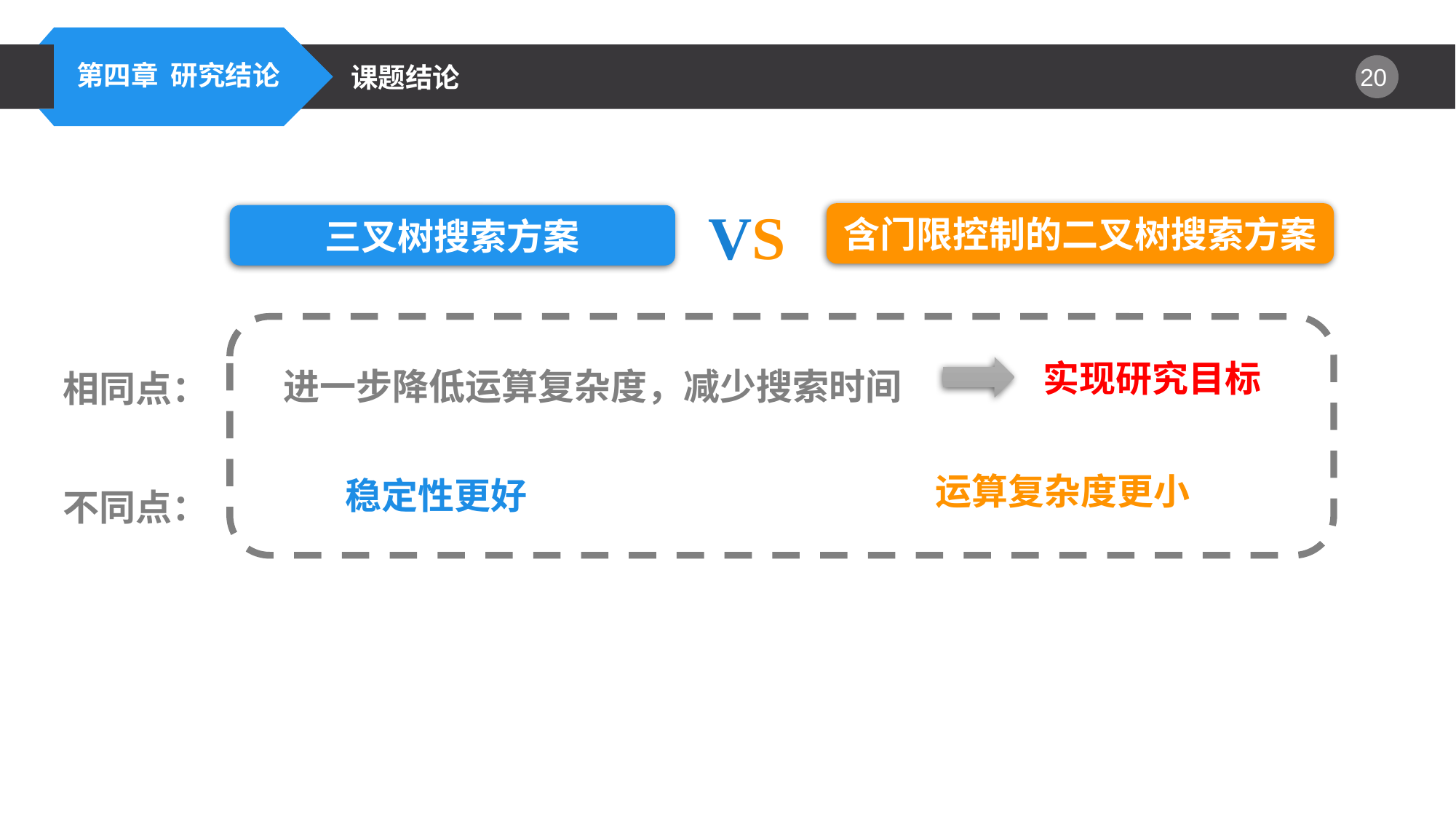

课题结论

VS
含门限控制的二叉树搜索方案
三叉树搜索方案

进一步降低运算复杂度，减少搜索时间
相同点：
实现研究目标

不同点：
运算复杂度更小
稳定性更好